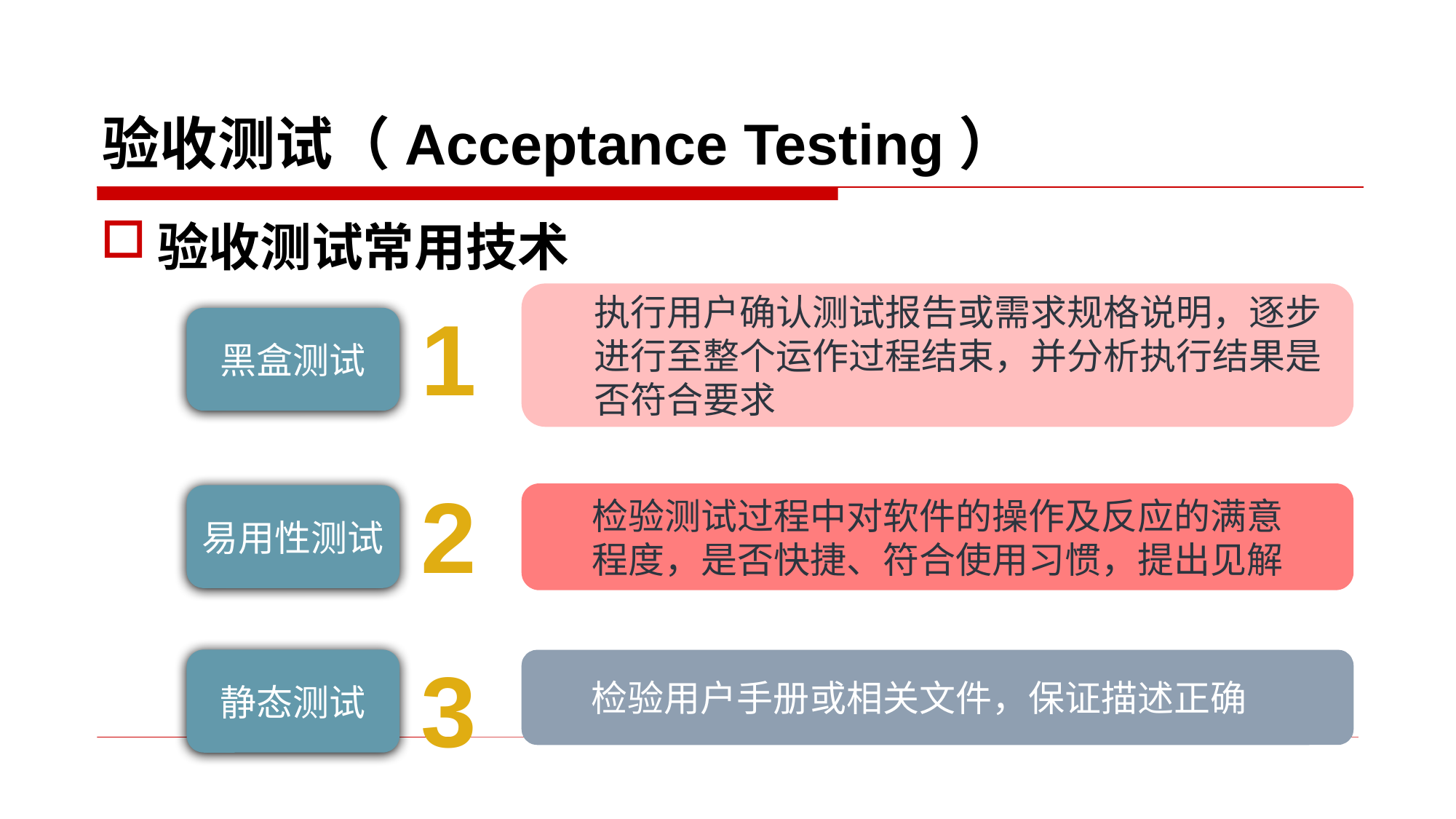

# 验收测试（Acceptance Testing）
验收测试常用技术

1
黑盒测试
2
易用性测试
3
静态测试
执行用户确认测试报告或需求规格说明，逐步
进行至整个运作过程结束，并分析执行结果是
否符合要求
检验测试过程中对软件的操作及反应的满意
程度，是否快捷、符合使用习惯，提出见解
检验用户手册或相关文件，保证描述正确
13